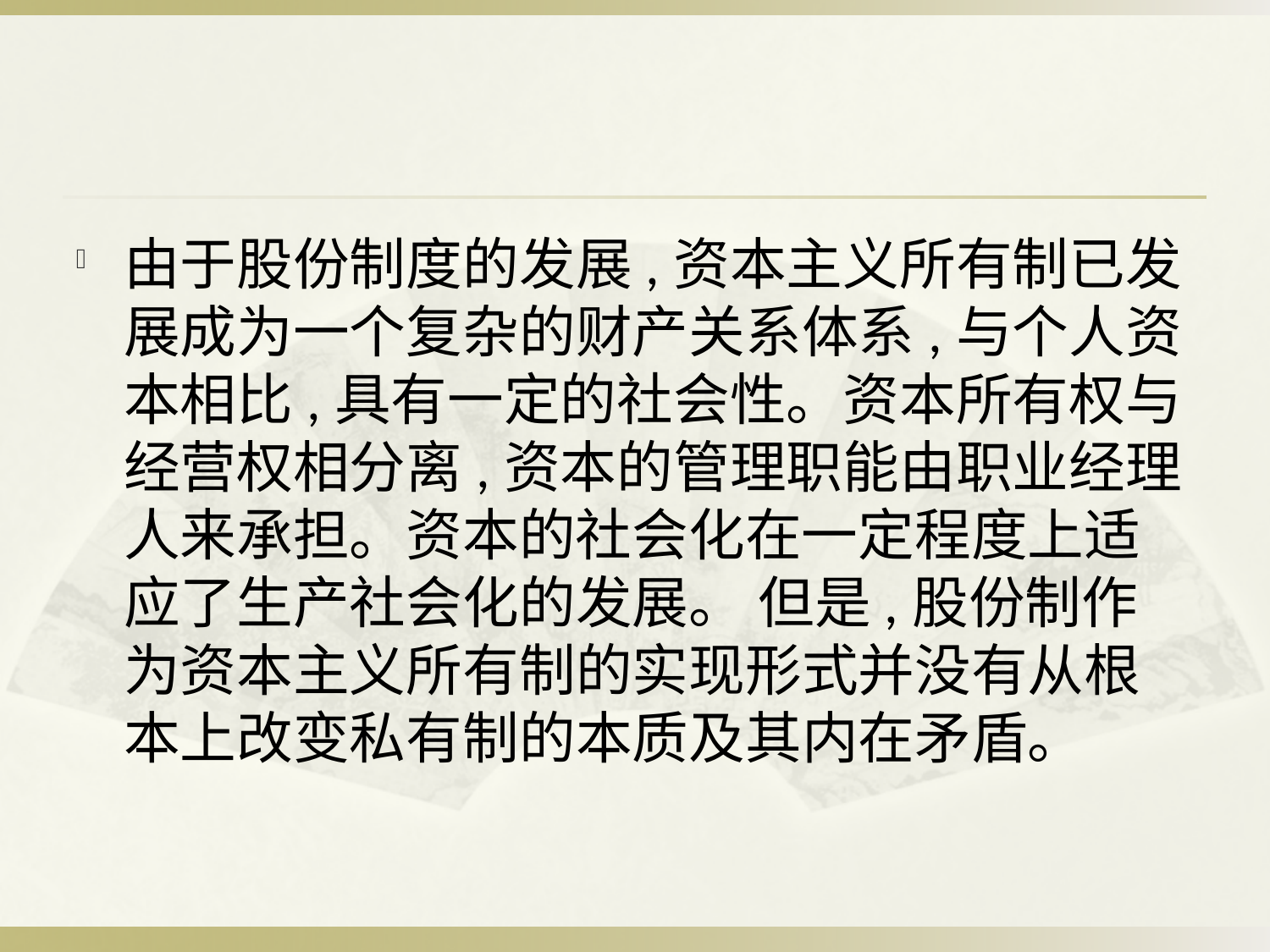

#
由于股份制度的发展,资本主义所有制已发展成为一个复杂的财产关系体系,与个人资本相比,具有一定的社会性。资本所有权与经营权相分离,资本的管理职能由职业经理人来承担。资本的社会化在一定程度上适应了生产社会化的发展。 但是,股份制作为资本主义所有制的实现形式并没有从根本上改变私有制的本质及其内在矛盾。